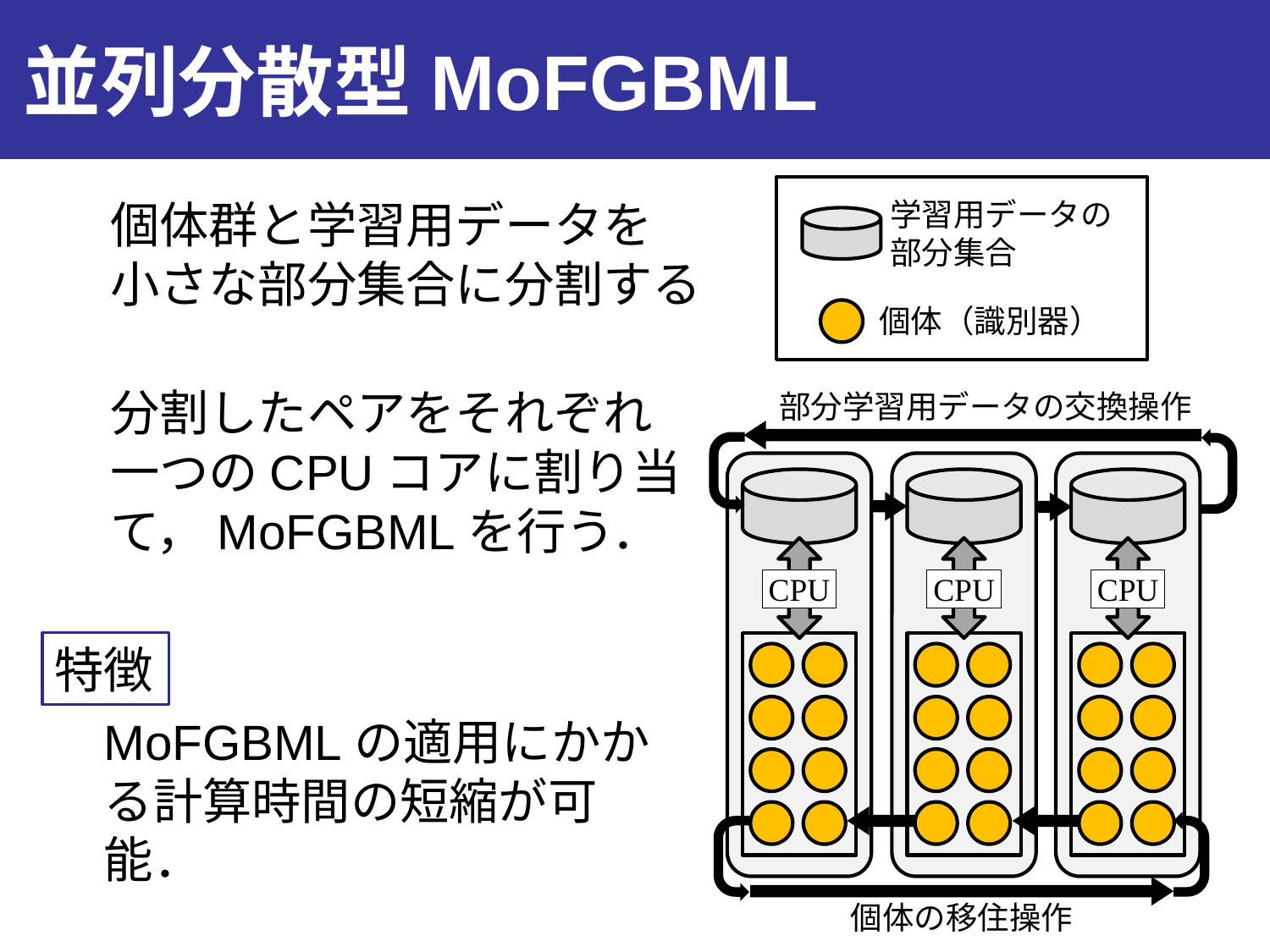

# 並列分散型MoFGBML

学習用データの
部分集合

個体（識別器）

個体群と学習用データを
小さな部分集合に分割する
分割したペアをそれぞれ
一つのCPUコアに割り当て，MoFGBMLを行う．
部分学習用データの交換操作

CPU

CPU

CPU

個体の移住操作
特徴
MoFGBMLの適用にかかる計算時間の短縮が可能．